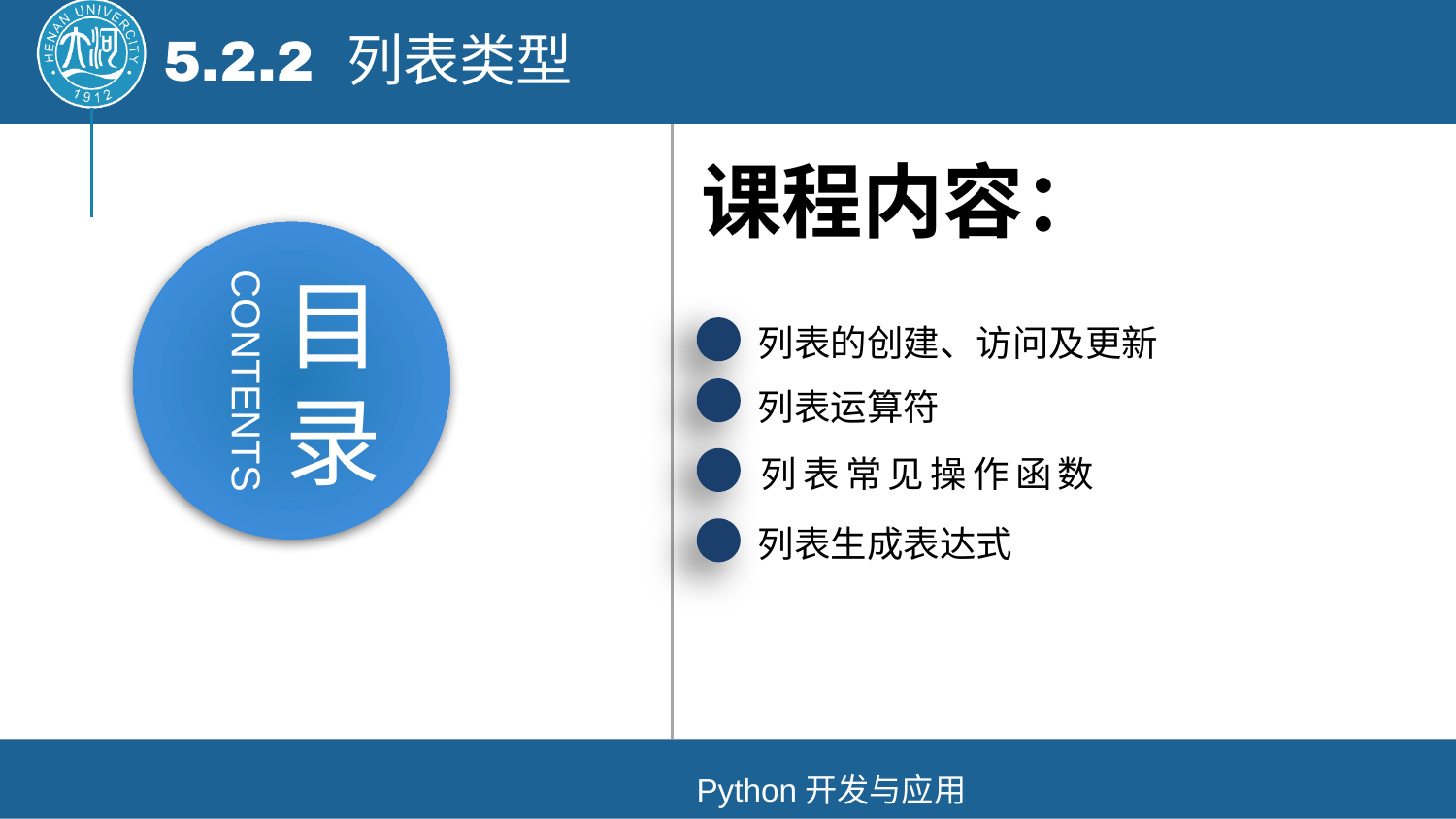

5.2.2 列表类型
课程内容：
列表的创建、访问及更新

列表运算符

列表常见操作函数

列表生成表达式

Python开发与应用
15